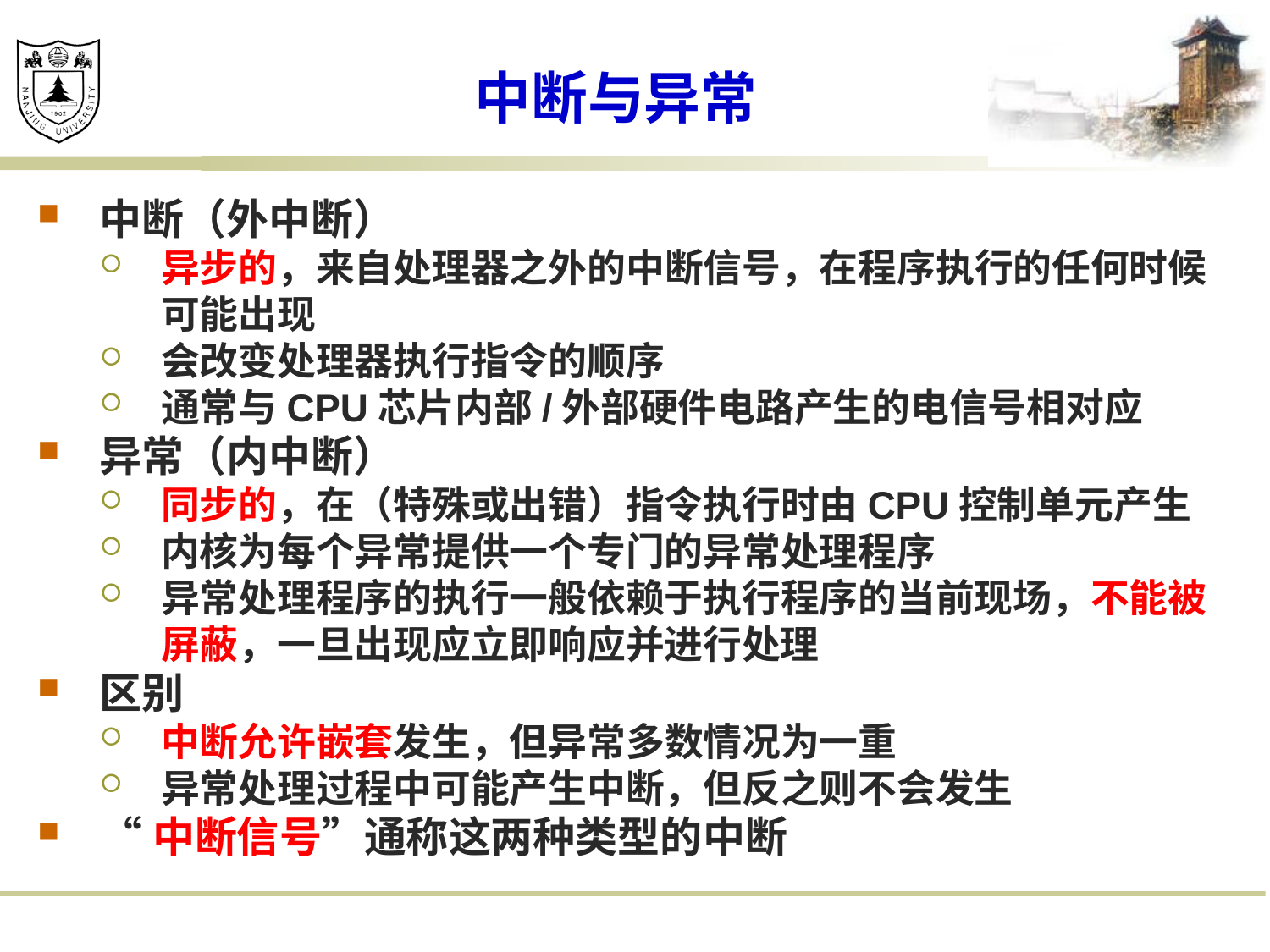

# 中断与异常
中断（外中断）
异步的，来自处理器之外的中断信号，在程序执行的任何时候可能出现
会改变处理器执行指令的顺序
通常与CPU芯片内部/外部硬件电路产生的电信号相对应
异常（内中断）
同步的，在（特殊或出错）指令执行时由CPU控制单元产生
内核为每个异常提供一个专门的异常处理程序
异常处理程序的执行一般依赖于执行程序的当前现场，不能被屏蔽，一旦出现应立即响应并进行处理
区别
中断允许嵌套发生，但异常多数情况为一重
异常处理过程中可能产生中断，但反之则不会发生
“中断信号”通称这两种类型的中断
83